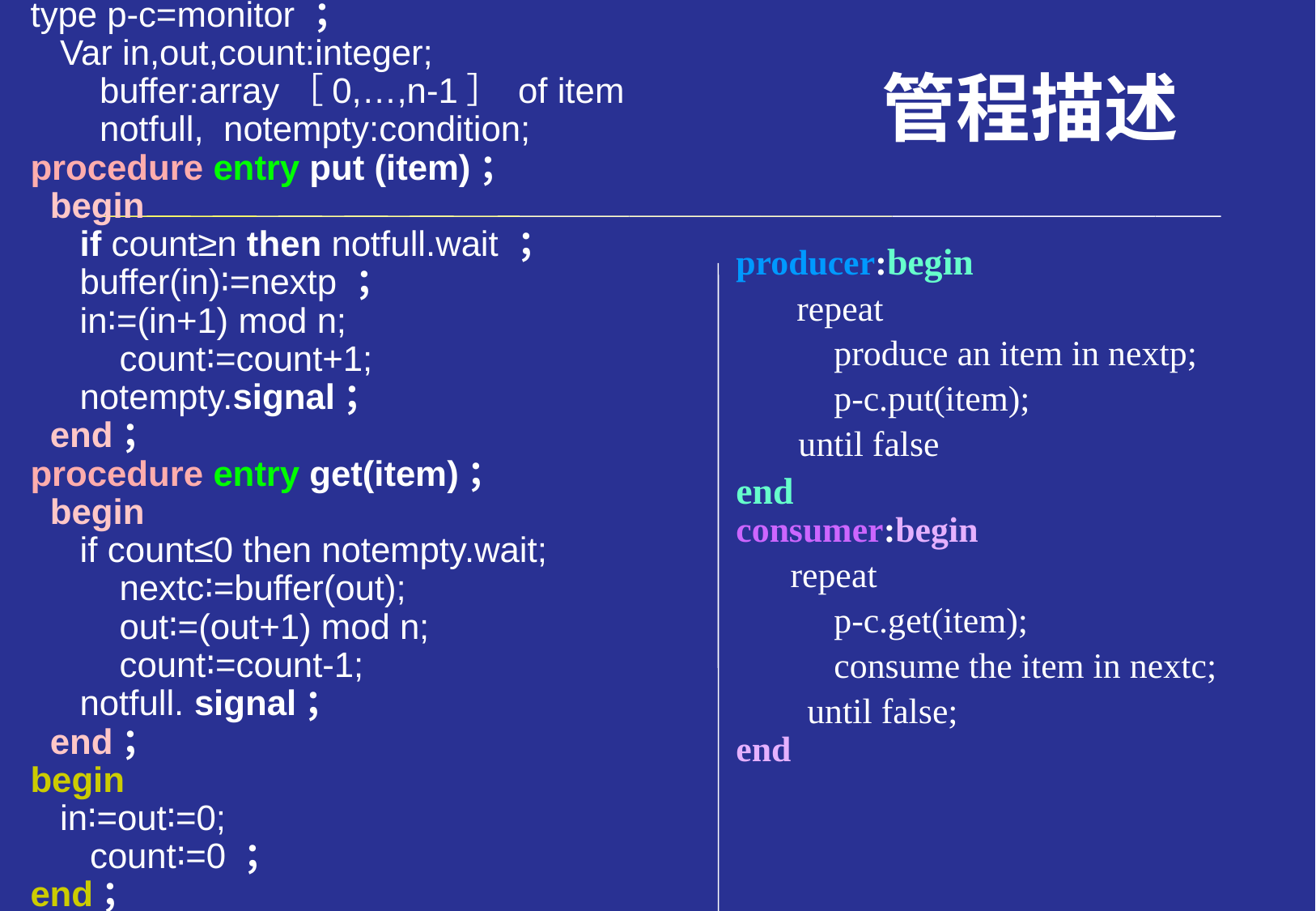

type p-c=monitor ；
   Var in,out,count:integer;
       buffer:array［0,…,n-1］ of item
       notfull,  notempty:condition;
procedure entry put (item)；
  begin
     if count≥n then notfull.wait ；
     buffer(in)∶=nextp ；
     in∶=(in+1) mod n;
         count∶=count+1;
     notempty.signal；
  end；
procedure entry get(item)；
  begin
     if count≤0 then notempty.wait;
         nextc∶=buffer(out);
         out∶=(out+1) mod n;
         count∶=count-1;
     notfull. signal；
  end；
begin
   in∶=out∶=0;
      count∶=0 ；
end；
# 管程描述
producer:begin
repeat
           produce an item in nextp;
           p-c.put(item);
       until false
end
consumer:begin
	 repeat
           p-c.get(item);
           consume the item in nextc;
        until false;
end